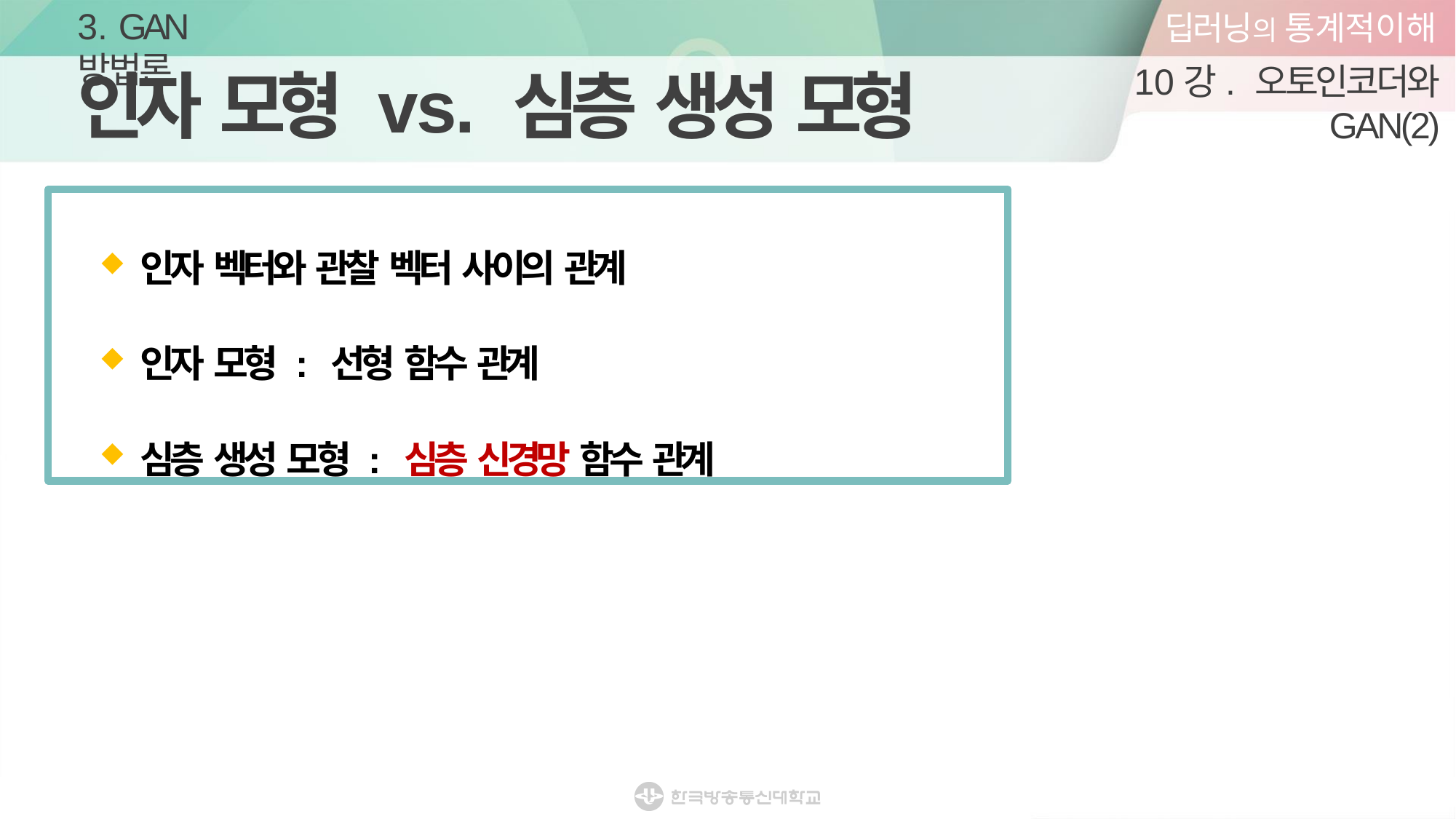

딥러닝의 통계적이해
10강. 오토인코더와 GAN(2)
3. GAN 방법론
# 인자 모형 vs. 심층 생성 모형

인자 벡터와 관찰 벡터 사이의 관계

인자 모형 : 선형 함수 관계

심층 생성 모형 : 심층 신경망 함수 관계